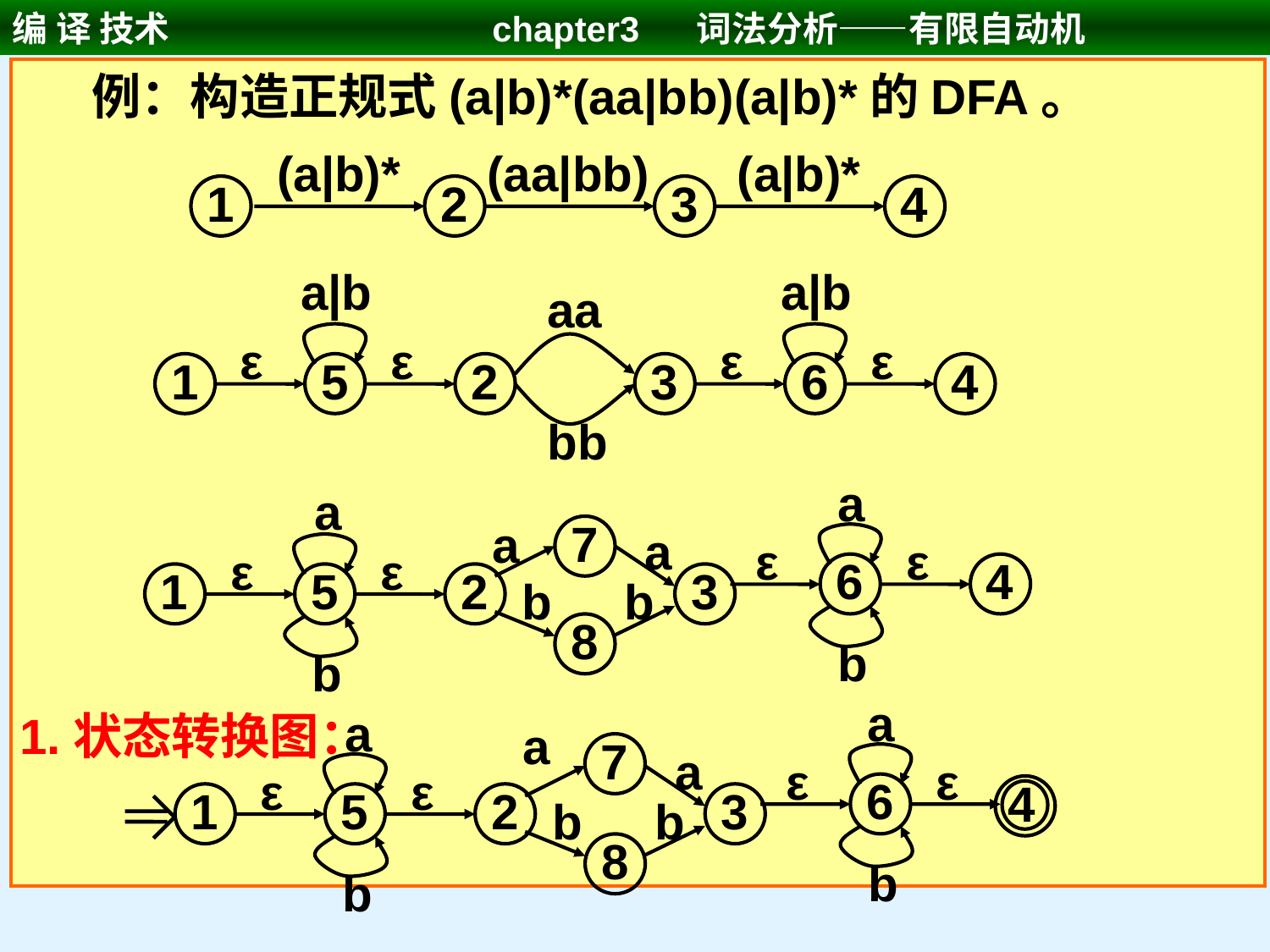

例：构造正规式(a|b)*(aa|bb)(a|b)*的DFA。

(a|b)*
(aa|bb)
(a|b)*
1

2

3

4

a|b
a|b
aa

ε
ε
ε
ε

1

5

2

3

6

4

bb
a
a
7

a
a

ε
ε

ε
ε
6

4

1

5

2

3

b
b

8

b
b
a
a
a
7

a

ε
ε

ε
ε
6

4

1

5

2

3

b
b

8

b
b
1.状态转换图：